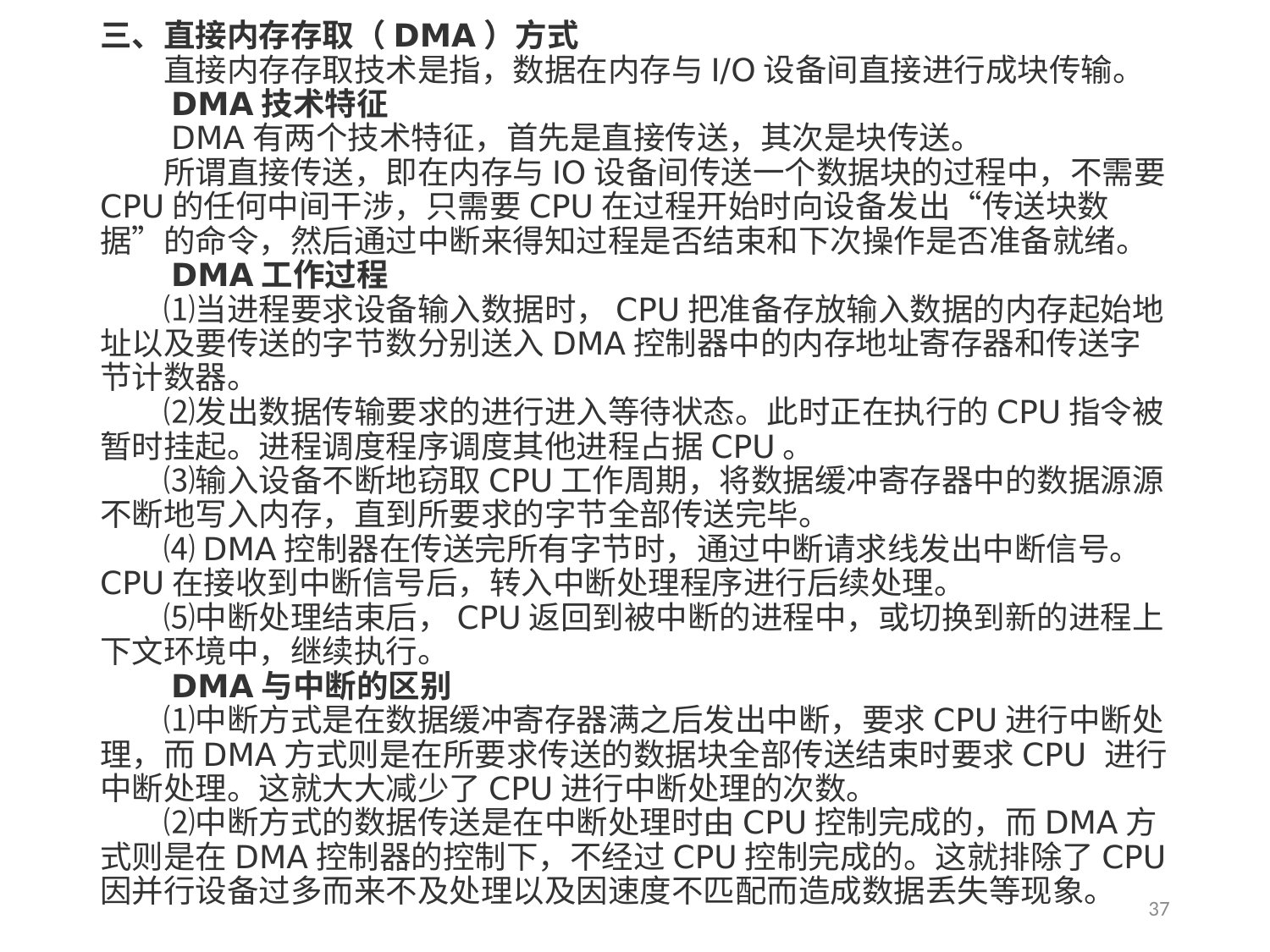

# 三、直接内存存取（DMA）方式 　　直接内存存取技术是指，数据在内存与I/O设备间直接进行成块传输。 　　DMA技术特征 　　DMA有两个技术特征，首先是直接传送，其次是块传送。 　　所谓直接传送，即在内存与IO设备间传送一个数据块的过程中，不需要CPU的任何中间干涉，只需要CPU在过程开始时向设备发出“传送块数据”的命令，然后通过中断来得知过程是否结束和下次操作是否准备就绪。 　　DMA工作过程 　　⑴当进程要求设备输入数据时，CPU把准备存放输入数据的内存起始地址以及要传送的字节数分别送入DMA控制器中的内存地址寄存器和传送字节计数器。 　　⑵发出数据传输要求的进行进入等待状态。此时正在执行的CPU指令被暂时挂起。进程调度程序调度其他进程占据CPU。 　　⑶输入设备不断地窃取CPU工作周期，将数据缓冲寄存器中的数据源源不断地写入内存，直到所要求的字节全部传送完毕。 　　⑷DMA控制器在传送完所有字节时，通过中断请求线发出中断信号。CPU在接收到中断信号后，转入中断处理程序进行后续处理。 　　⑸中断处理结束后，CPU返回到被中断的进程中，或切换到新的进程上下文环境中，继续执行。 　　DMA与中断的区别 　　⑴中断方式是在数据缓冲寄存器满之后发出中断，要求CPU进行中断处理，而DMA方式则是在所要求传送的数据块全部传送结束时要求CPU 进行中断处理。这就大大减少了CPU进行中断处理的次数。 　　⑵中断方式的数据传送是在中断处理时由CPU控制完成的，而DMA方式则是在DMA控制器的控制下，不经过CPU控制完成的。这就排除了CPU因并行设备过多而来不及处理以及因速度不匹配而造成数据丢失等现象。

37